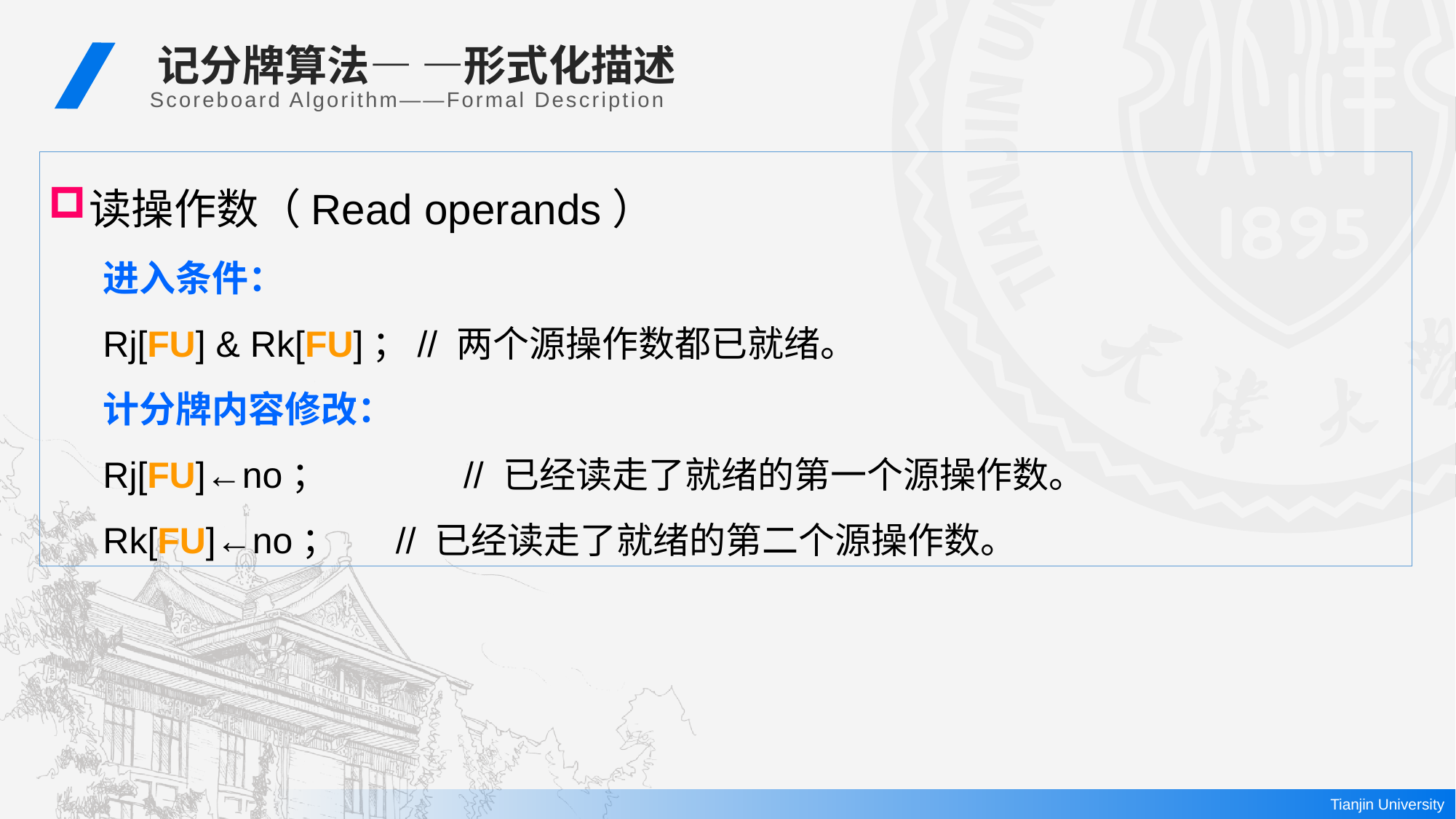

记分牌算法— —形式化描述
Scoreboard Algorithm——Formal Description
读操作数（Read operands）
进入条件：
Rj[FU] & Rk[FU]；// 两个源操作数都已就绪。
计分牌内容修改：
Rj[FU]←no；	   // 已经读走了就绪的第一个源操作数。
Rk[FU]←no；      // 已经读走了就绪的第二个源操作数。